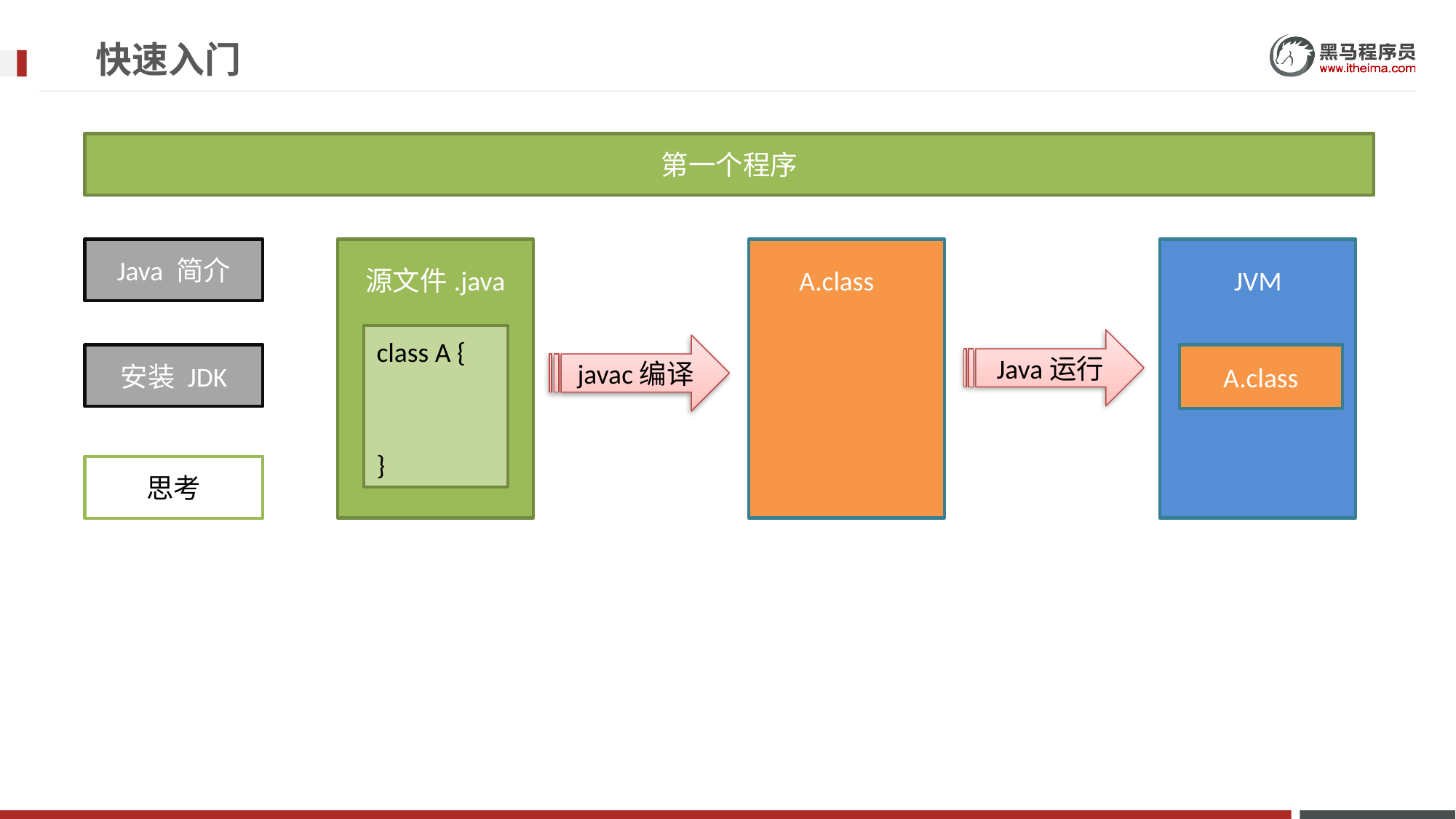

# 快速入门
第一个程序
Java 简介
源文件.java

A.class_

JVM

Java运行
class A {
javac编译
安装 JDK
A.class
}
思考